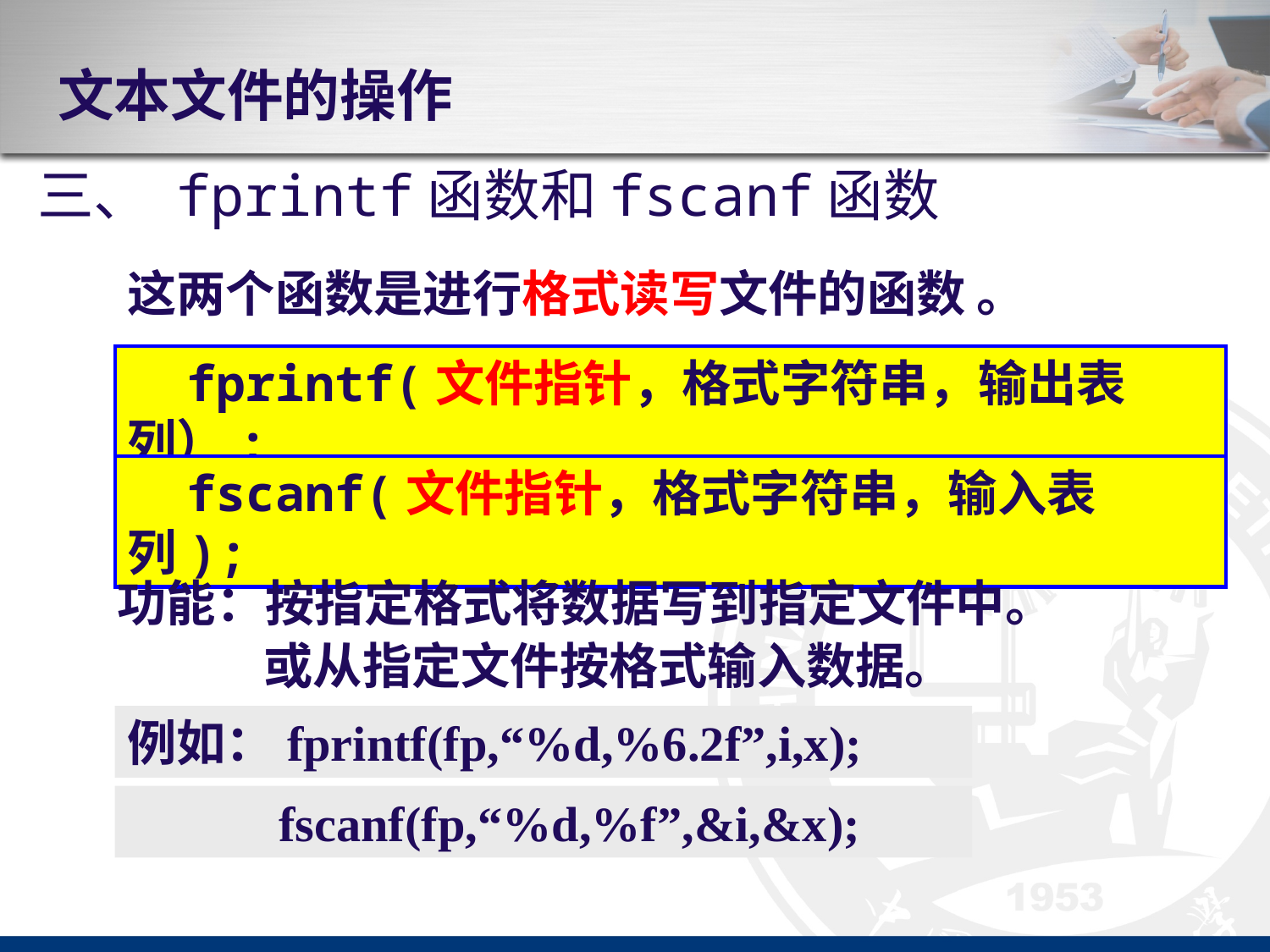

# 文本文件的操作
三、 fprintf函数和fscanf函数
这两个函数是进行格式读写文件的函数 。
  fprintf(文件指针，格式字符串，输出表列）;
  fscanf(文件指针，格式字符串，输入表列);
功能：按指定格式将数据写到指定文件中。
            或从指定文件按格式输入数据。
例如：fprintf(fp,“%d,%6.2f”,i,x);
	  fscanf(fp,“%d,%f”,&i,&x);